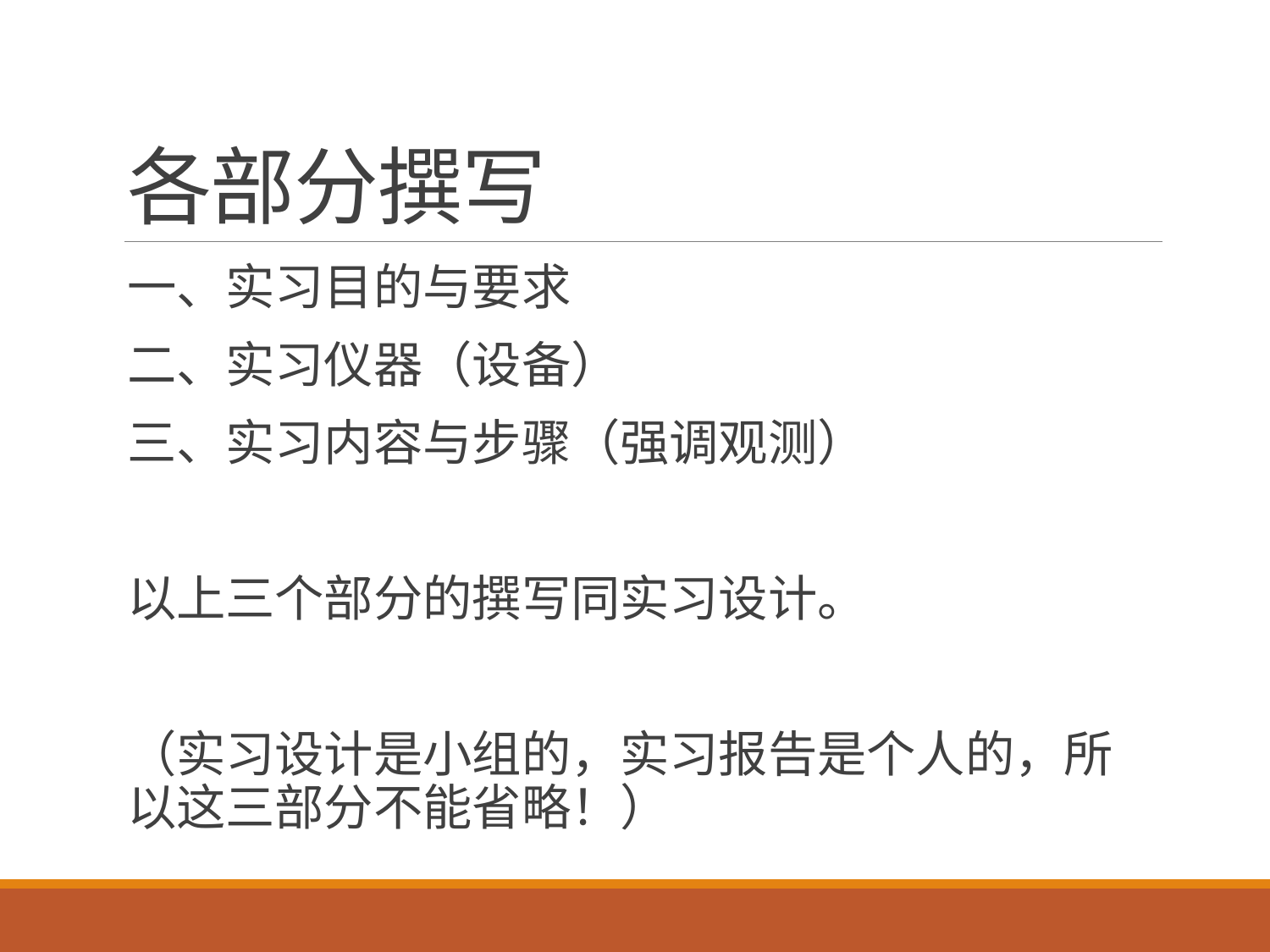

# 各部分撰写
一、实习目的与要求
二、实习仪器（设备）
三、实习内容与步骤（强调观测）

以上三个部分的撰写同实习设计。

（实习设计是小组的，实习报告是个人的，所以这三部分不能省略！）